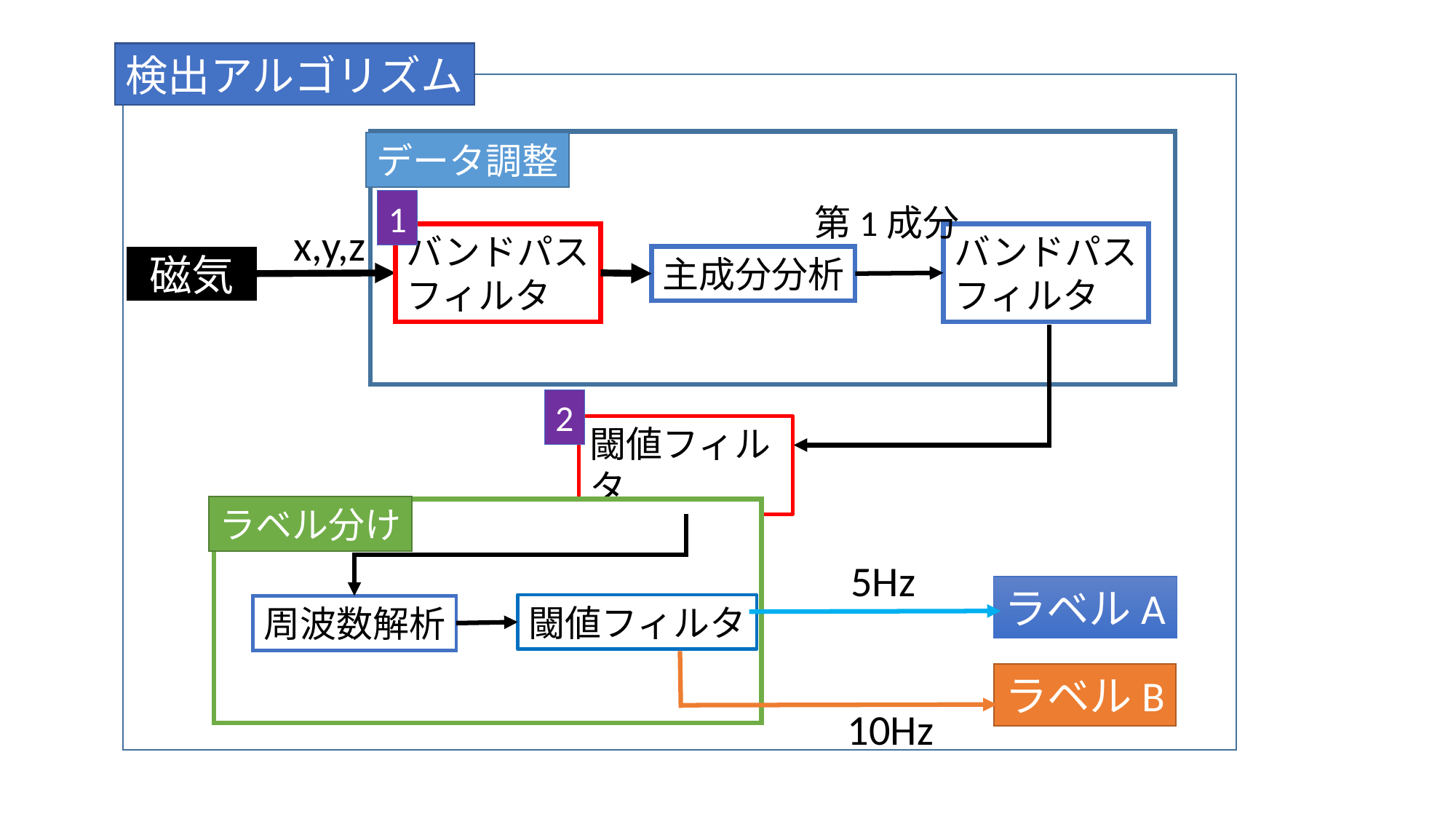

検出アルゴリズム

データ調整
1
第1成分
x,y,z
バンドパス
フィルタ
バンドパス
フィルタ
主成分分析
磁気
2
閾値フィルタ
ラベル分け

閾値フィルタ
周波数解析
5Hz
ラベルA
ラベルB
10Hz